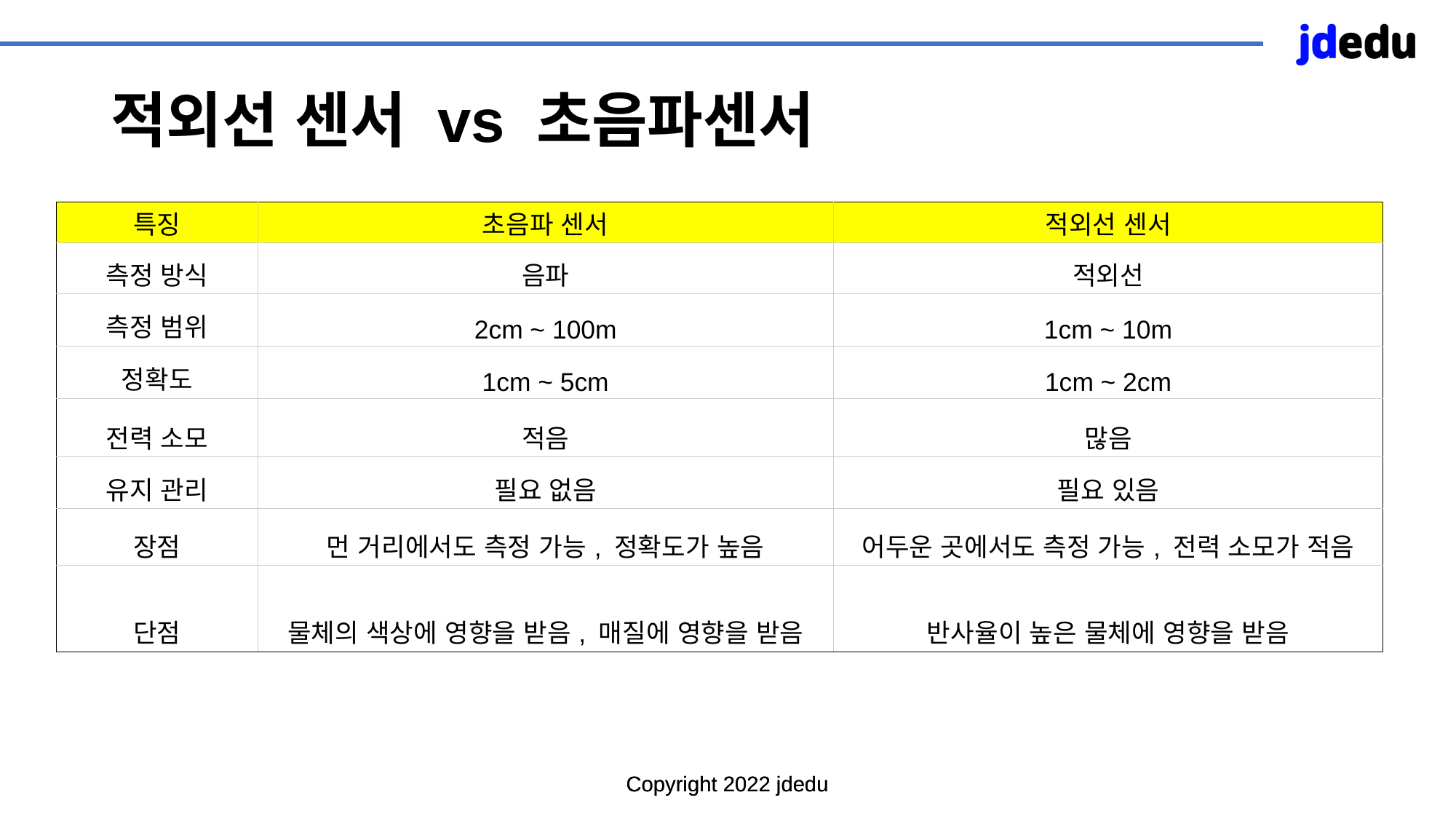

# 적외선 센서 vs 초음파센서
| 특징 | 초음파 센서 | 적외선 센서 |
| --- | --- | --- |
| 측정 방식 | 음파 | 적외선 |
| 측정 범위 | 2cm ~ 100m | 1cm ~ 10m |
| 정확도 | 1cm ~ 5cm | 1cm ~ 2cm |
| 전력 소모 | 적음 | 많음 |
| 유지 관리 | 필요 없음 | 필요 있음 |
| 장점 | 먼 거리에서도 측정 가능, 정확도가 높음 | 어두운 곳에서도 측정 가능, 전력 소모가 적음 |
| 단점 | 물체의 색상에 영향을 받음, 매질에 영향을 받음 | 반사율이 높은 물체에 영향을 받음 |